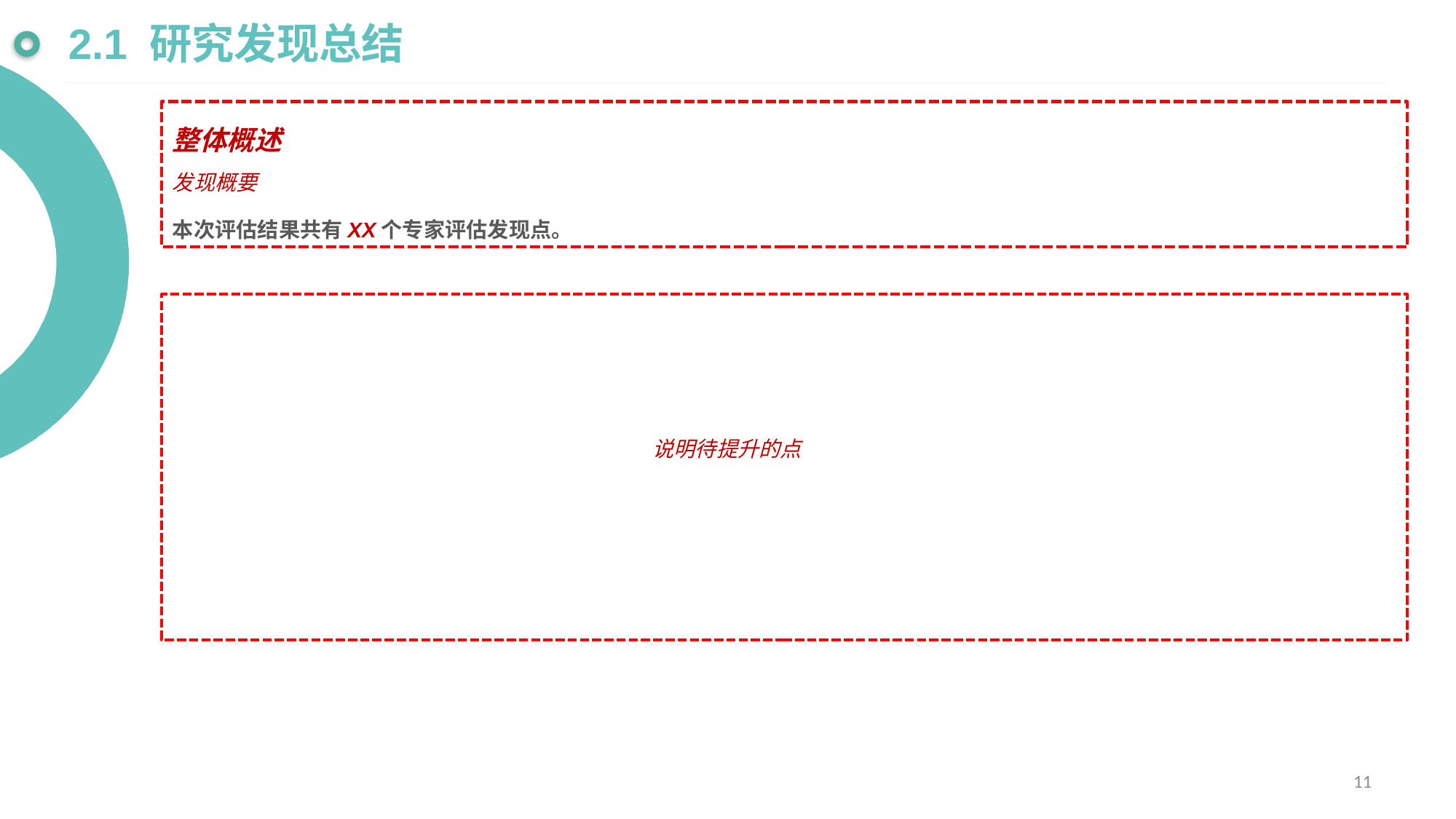

2.1 研究发现总结
整体概述
发现概要
本次评估结果共有XX个专家评估发现点。

说明待提升的点
11